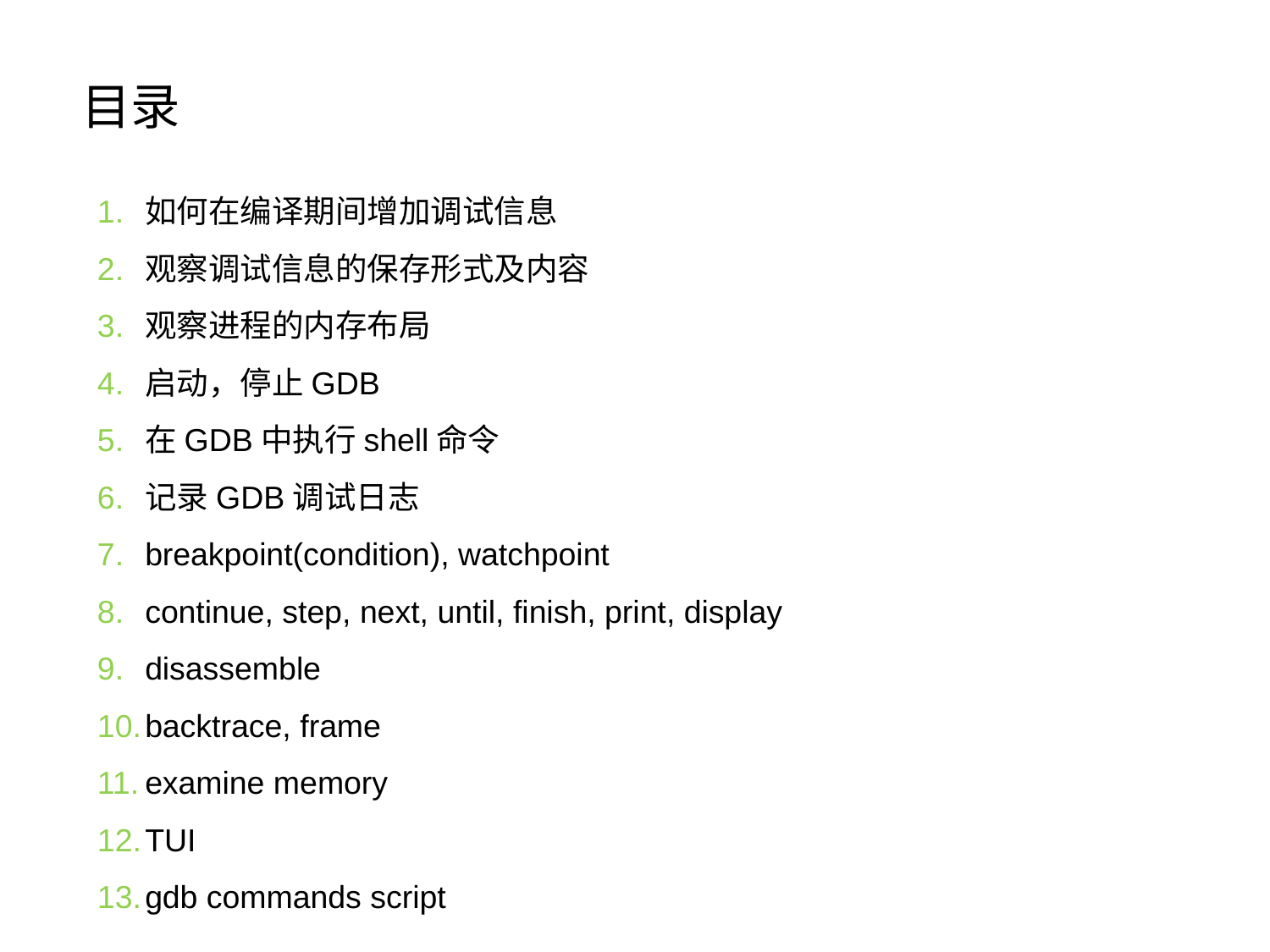

目录
如何在编译期间增加调试信息
观察调试信息的保存形式及内容
观察进程的内存布局
启动，停止GDB
在GDB中执行shell命令
记录GDB调试日志
breakpoint(condition), watchpoint
continue, step, next, until, finish, print, display
disassemble
backtrace, frame
examine memory
TUI
gdb commands script
点击添加文本
点击添加文本
点击添加文本
点击添加文本